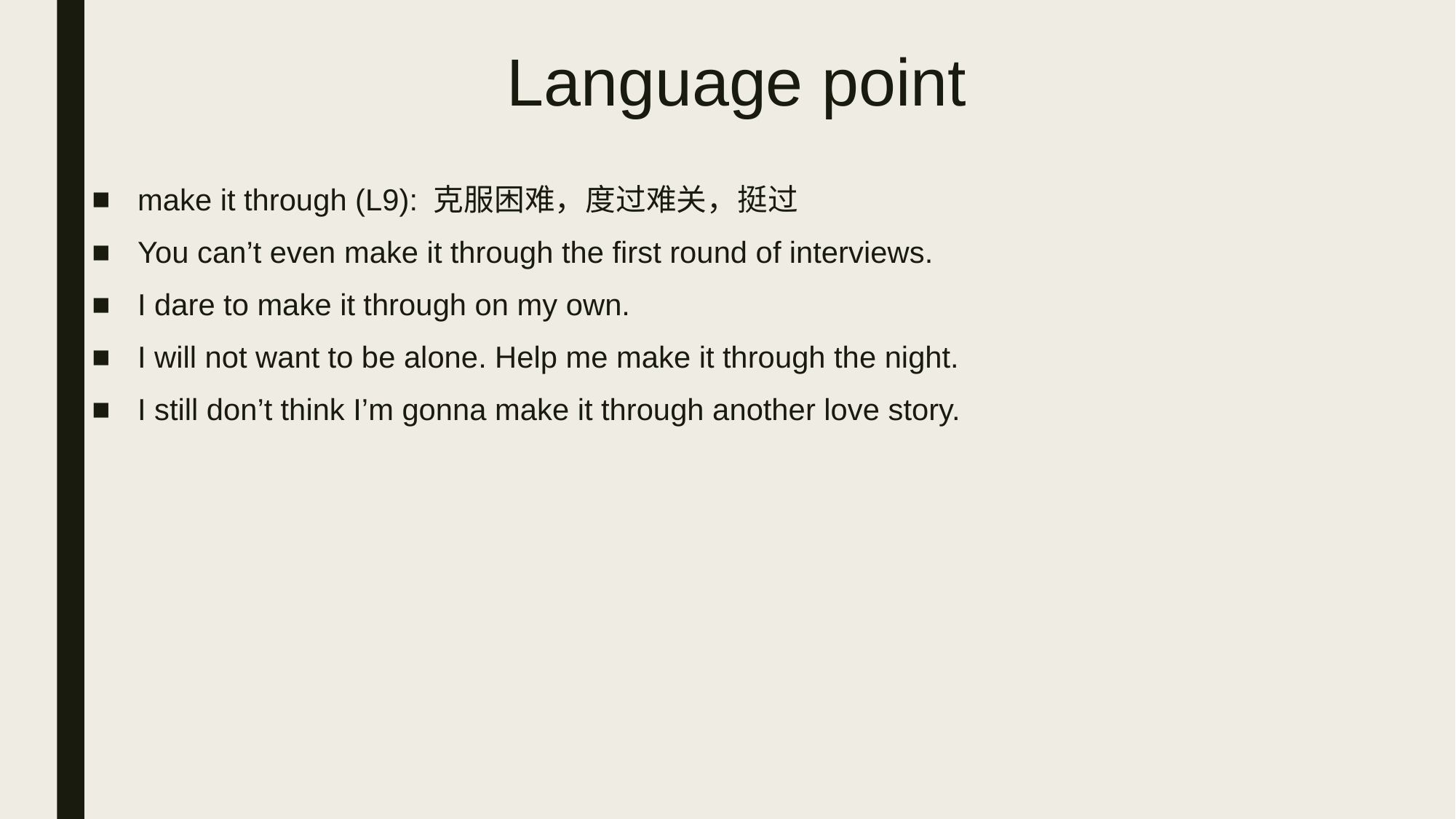

# Language point
make it through (L9): 克服困难，度过难关，挺过
You can’t even make it through the first round of interviews.
I dare to make it through on my own.
I will not want to be alone. Help me make it through the night.
I still don’t think I’m gonna make it through another love story.